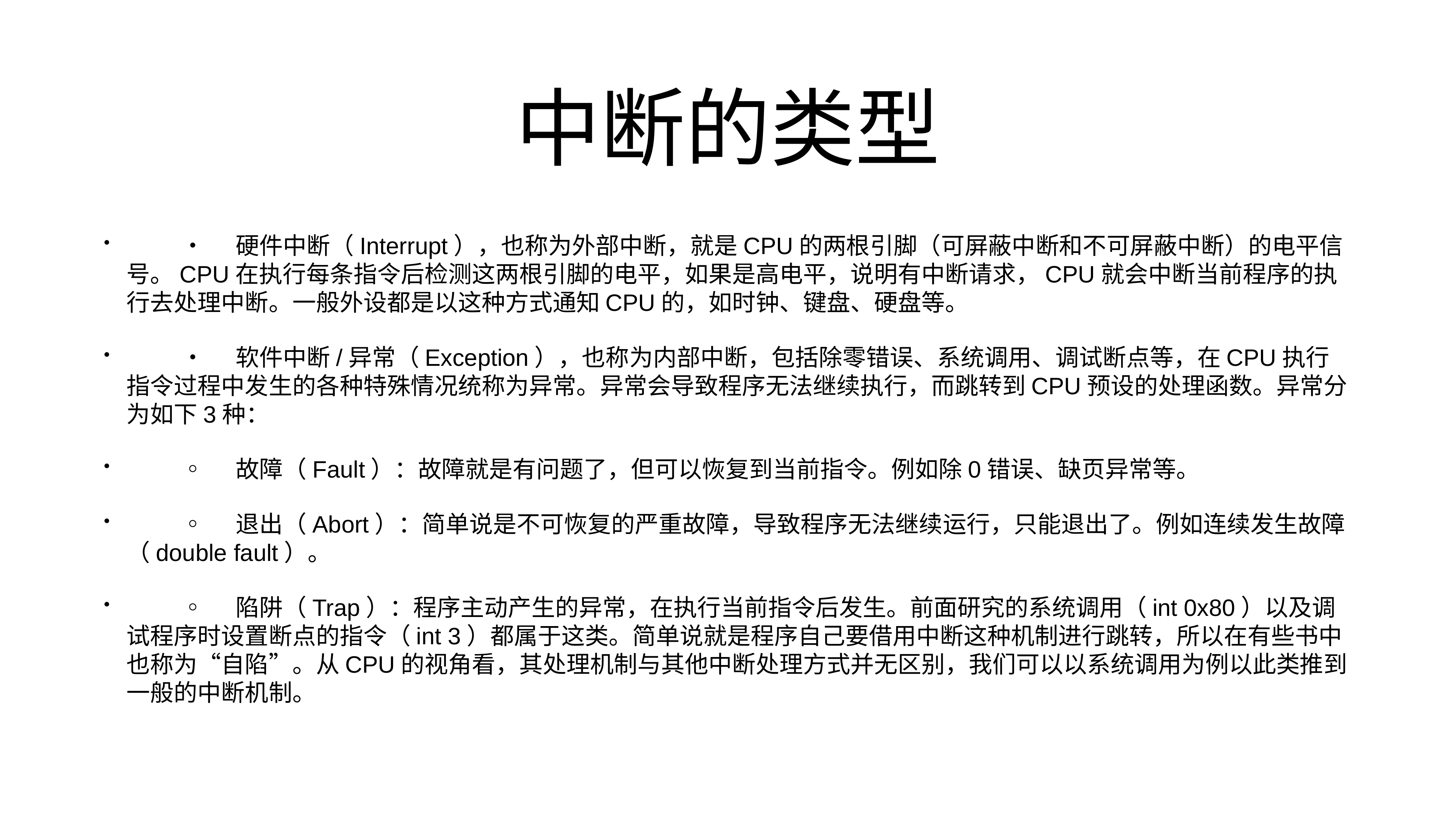

# 中断的类型
	•	硬件中断（Interrupt），也称为外部中断，就是CPU的两根引脚（可屏蔽中断和不可屏蔽中断）的电平信号。CPU在执行每条指令后检测这两根引脚的电平，如果是高电平，说明有中断请求，CPU就会中断当前程序的执行去处理中断。一般外设都是以这种方式通知CPU的，如时钟、键盘、硬盘等。
	•	软件中断/异常（Exception），也称为内部中断，包括除零错误、系统调用、调试断点等，在CPU执行指令过程中发生的各种特殊情况统称为异常。异常会导致程序无法继续执行，而跳转到CPU预设的处理函数。异常分为如下3种：
	◦	故障（Fault）：故障就是有问题了，但可以恢复到当前指令。例如除0错误、缺页异常等。
	◦	退出（Abort）：简单说是不可恢复的严重故障，导致程序无法继续运行，只能退出了。例如连续发生故障（double fault）。
	◦	陷阱（Trap）：程序主动产生的异常，在执行当前指令后发生。前面研究的系统调用（int 0x80）以及调试程序时设置断点的指令（int 3）都属于这类。简单说就是程序自己要借用中断这种机制进行跳转，所以在有些书中也称为“自陷”。从CPU的视角看，其处理机制与其他中断处理方式并无区别，我们可以以系统调用为例以此类推到一般的中断机制。